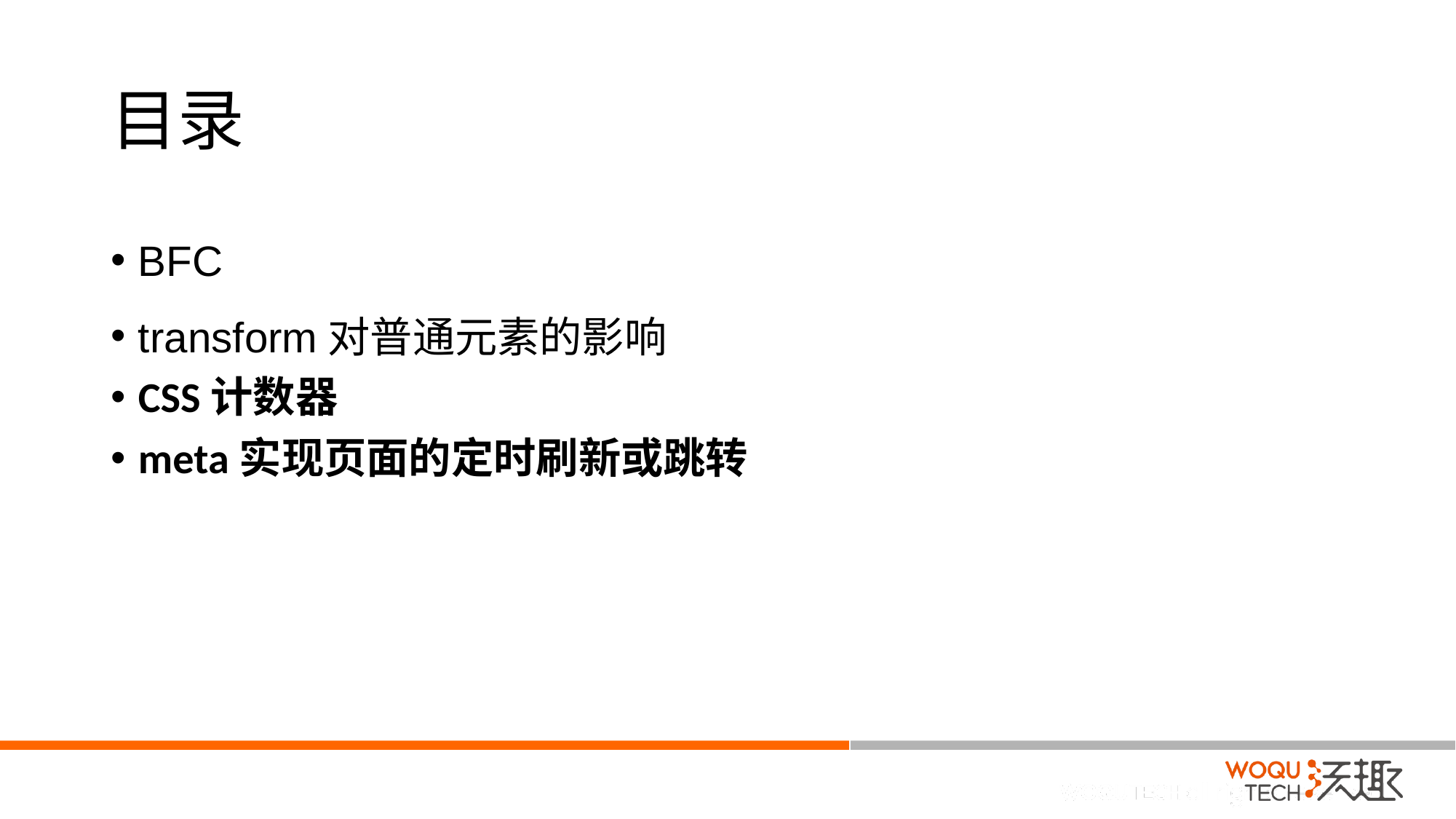

# 目录
BFC
transform对普通元素的影响
CSS计数器
meta实现页面的定时刷新或跳转
2